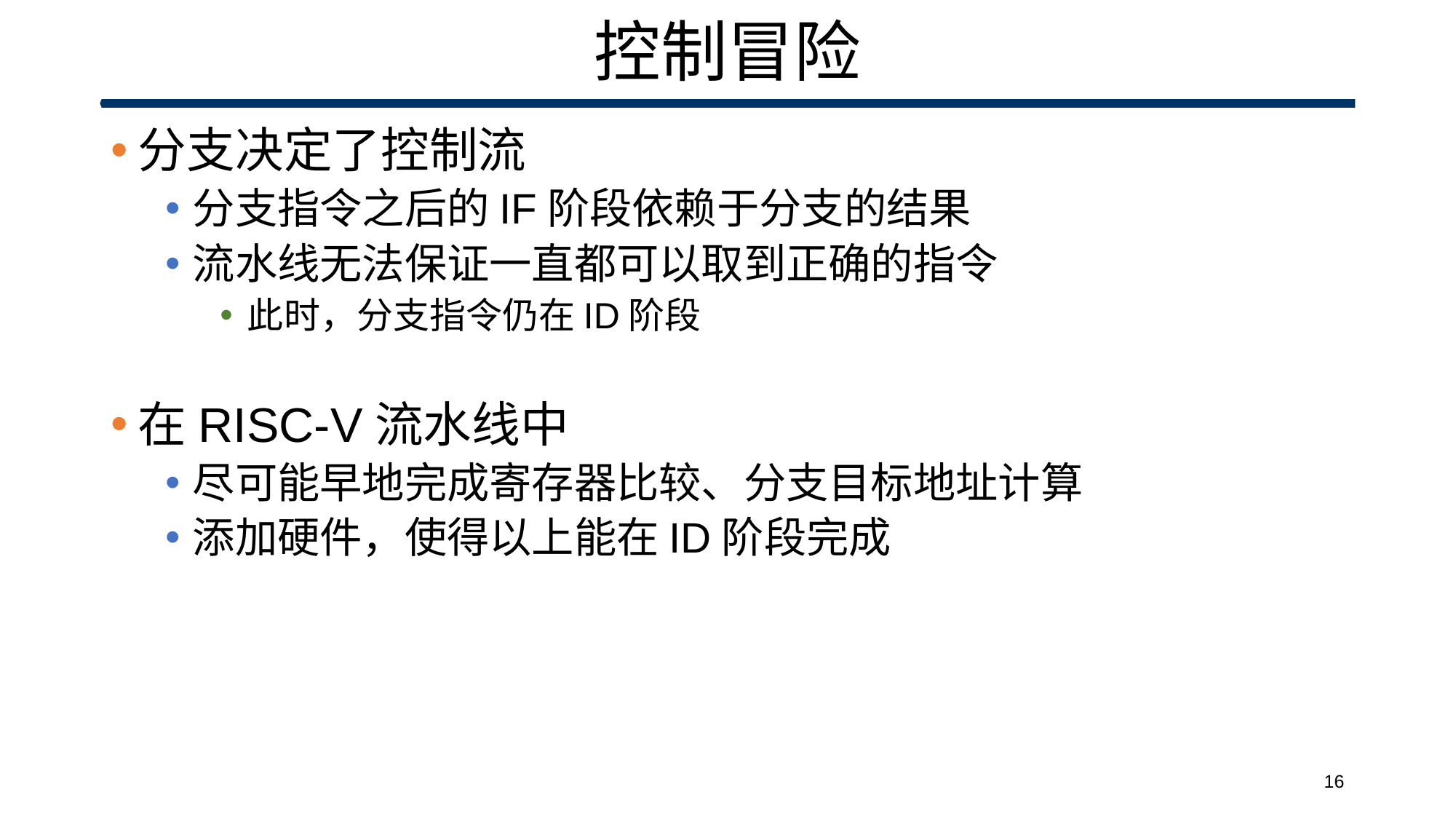

# 控制冒险
分支决定了控制流
分支指令之后的IF阶段依赖于分支的结果
流水线无法保证一直都可以取到正确的指令
此时，分支指令仍在ID阶段

在RISC-V流水线中
尽可能早地完成寄存器比较、分支目标地址计算
添加硬件，使得以上能在ID阶段完成
16